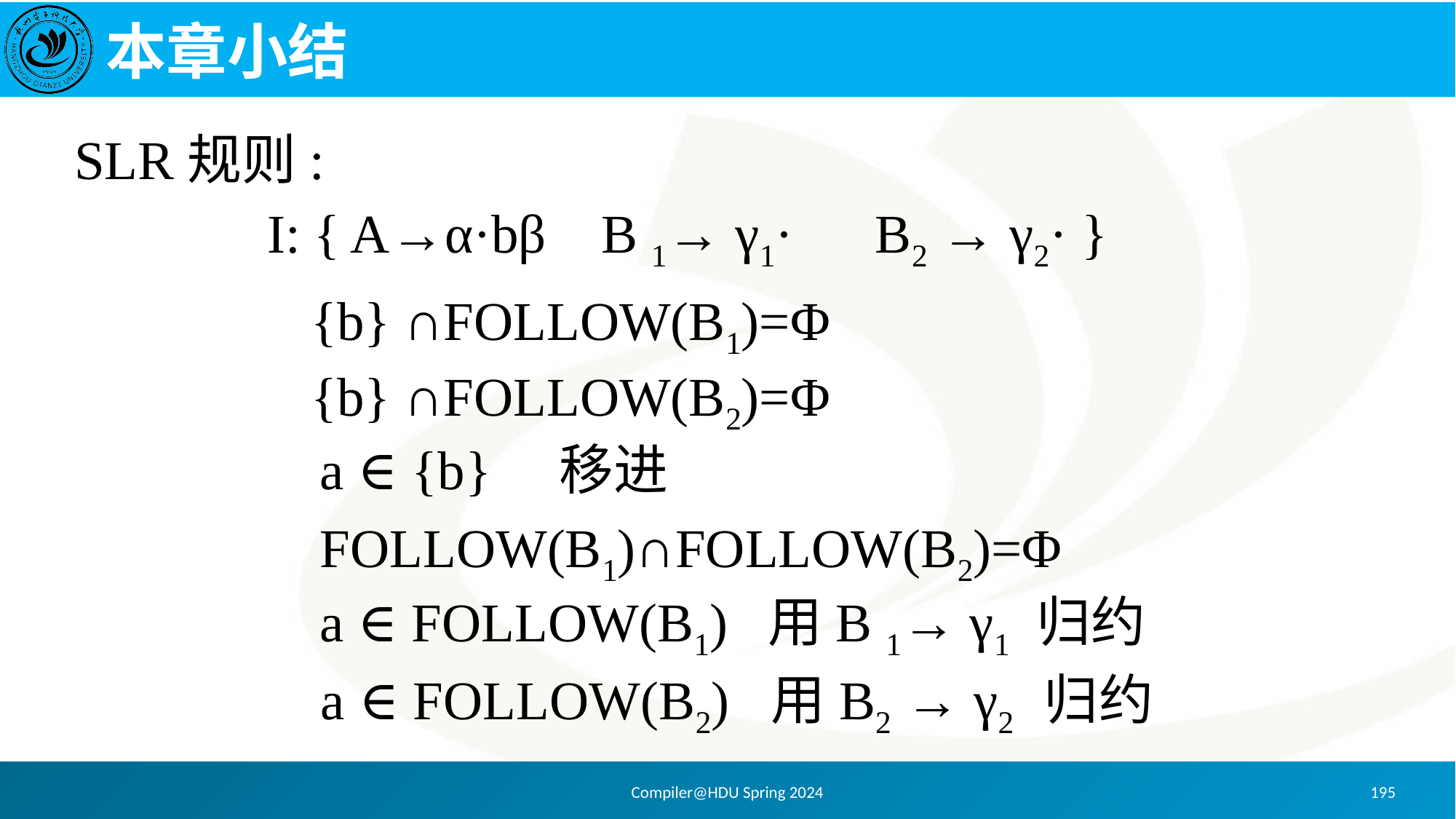

# 本章小结
  SLR规则:
  I: { A→α·bβ    B 1→ γ1·      B2 → γ2· }
  {b} ∩FOLLOW(B1)=Φ
  {b} ∩FOLLOW(B2)=Φ
  a ∈ {b}    移进
  FOLLOW(B1)∩FOLLOW(B2)=Φ
  a ∈ FOLLOW(B1)  用B 1→ γ1 归约
  a ∈ FOLLOW(B2)  用B2 → γ2  归约
Compiler@HDU Spring 2024
195